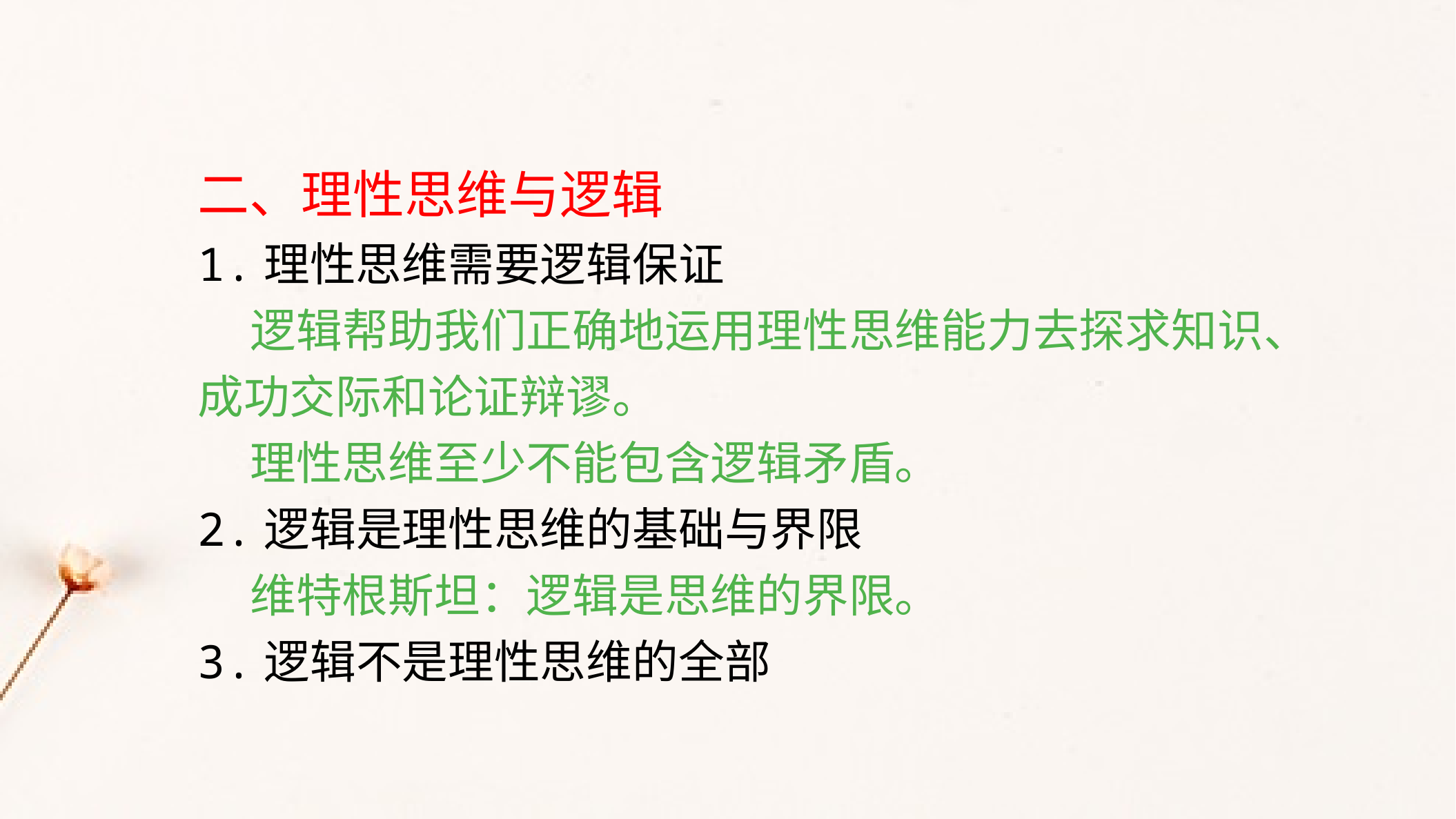

二、理性思维与逻辑
1.理性思维需要逻辑保证
    逻辑帮助我们正确地运用理性思维能力去探求知识、成功交际和论证辩谬。
    理性思维至少不能包含逻辑矛盾。
2.逻辑是理性思维的基础与界限
    维特根斯坦：逻辑是思维的界限。
3.逻辑不是理性思维的全部